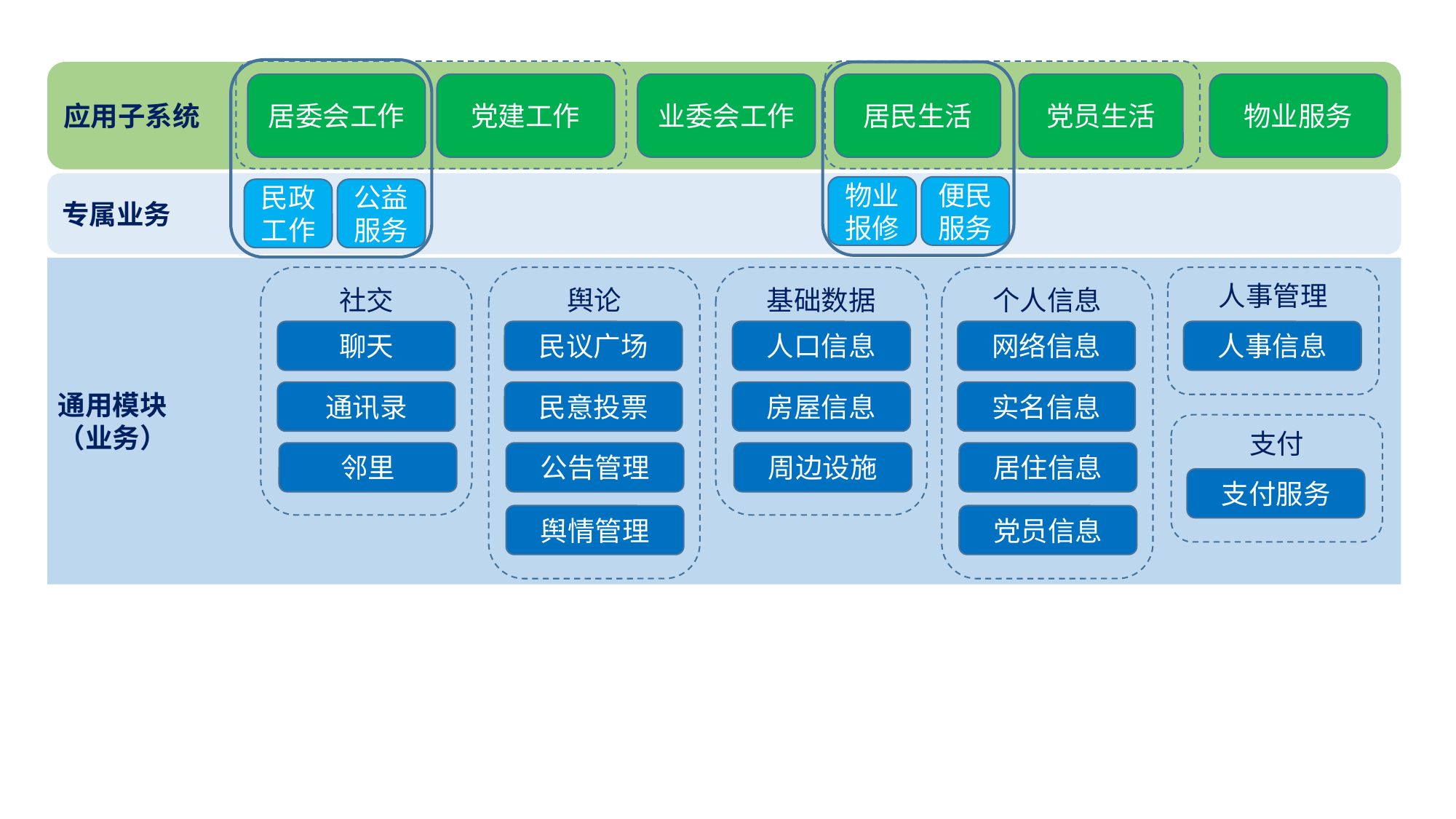

应用子系统

居委会工作
党建工作
业委会工作
居民生活
党员生活
物业服务
专属业务
物业报修
便民服务
民政工作
公益服务
通用模块
（业务）
社交
舆论
基础数据
个人信息
人事管理
聊天
民议广场
人口信息
网络信息
人事信息
通讯录
民意投票
房屋信息
实名信息
支付
邻里
公告管理
周边设施
居住信息
支付服务
舆情管理
党员信息